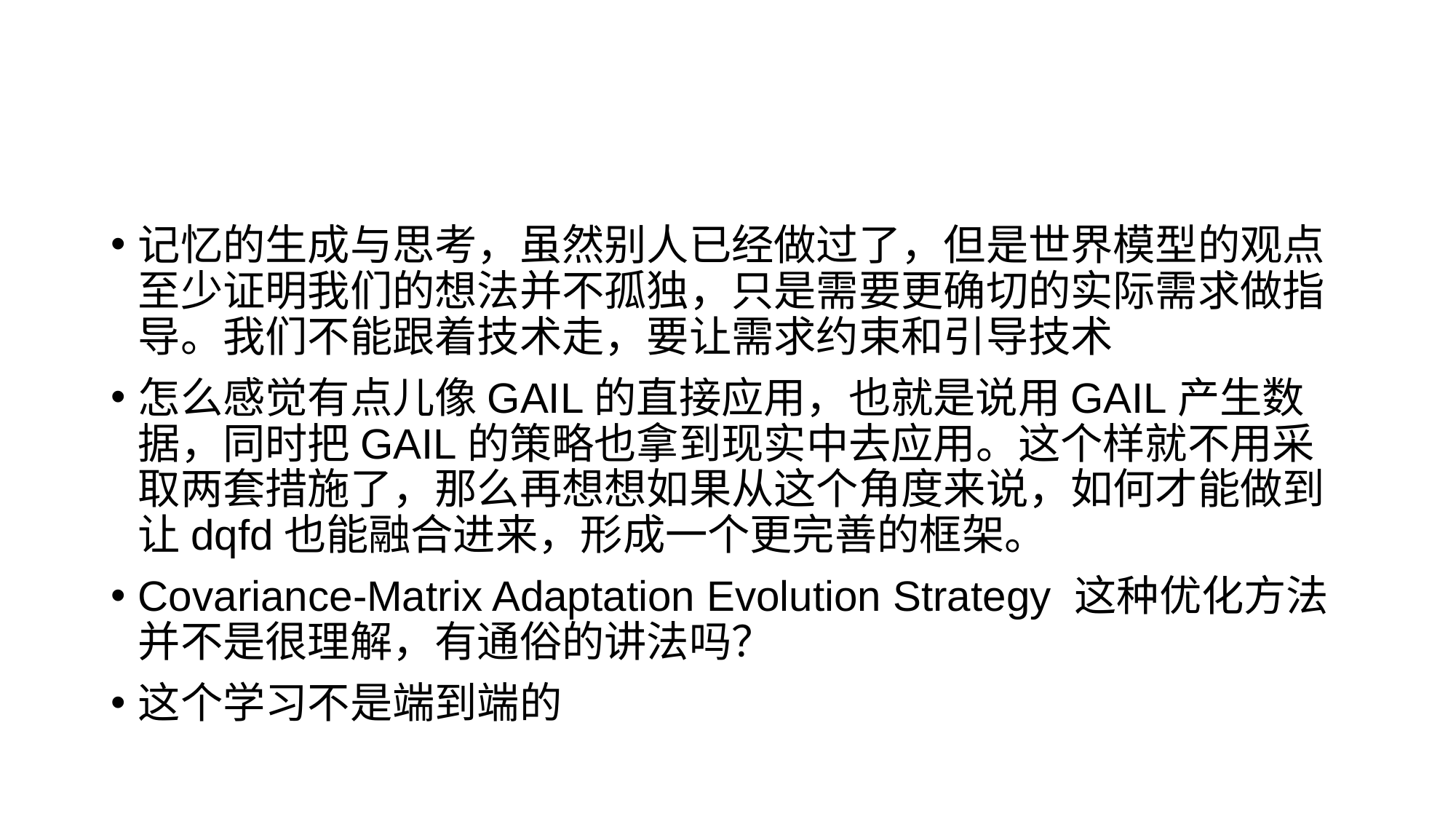

#
记忆的生成与思考，虽然别人已经做过了，但是世界模型的观点至少证明我们的想法并不孤独，只是需要更确切的实际需求做指导。我们不能跟着技术走，要让需求约束和引导技术
怎么感觉有点儿像GAIL的直接应用，也就是说用GAIL产生数据，同时把GAIL的策略也拿到现实中去应用。这个样就不用采取两套措施了，那么再想想如果从这个角度来说，如何才能做到让dqfd也能融合进来，形成一个更完善的框架。
Covariance-Matrix Adaptation Evolution Strategy 这种优化方法并不是很理解，有通俗的讲法吗？
这个学习不是端到端的